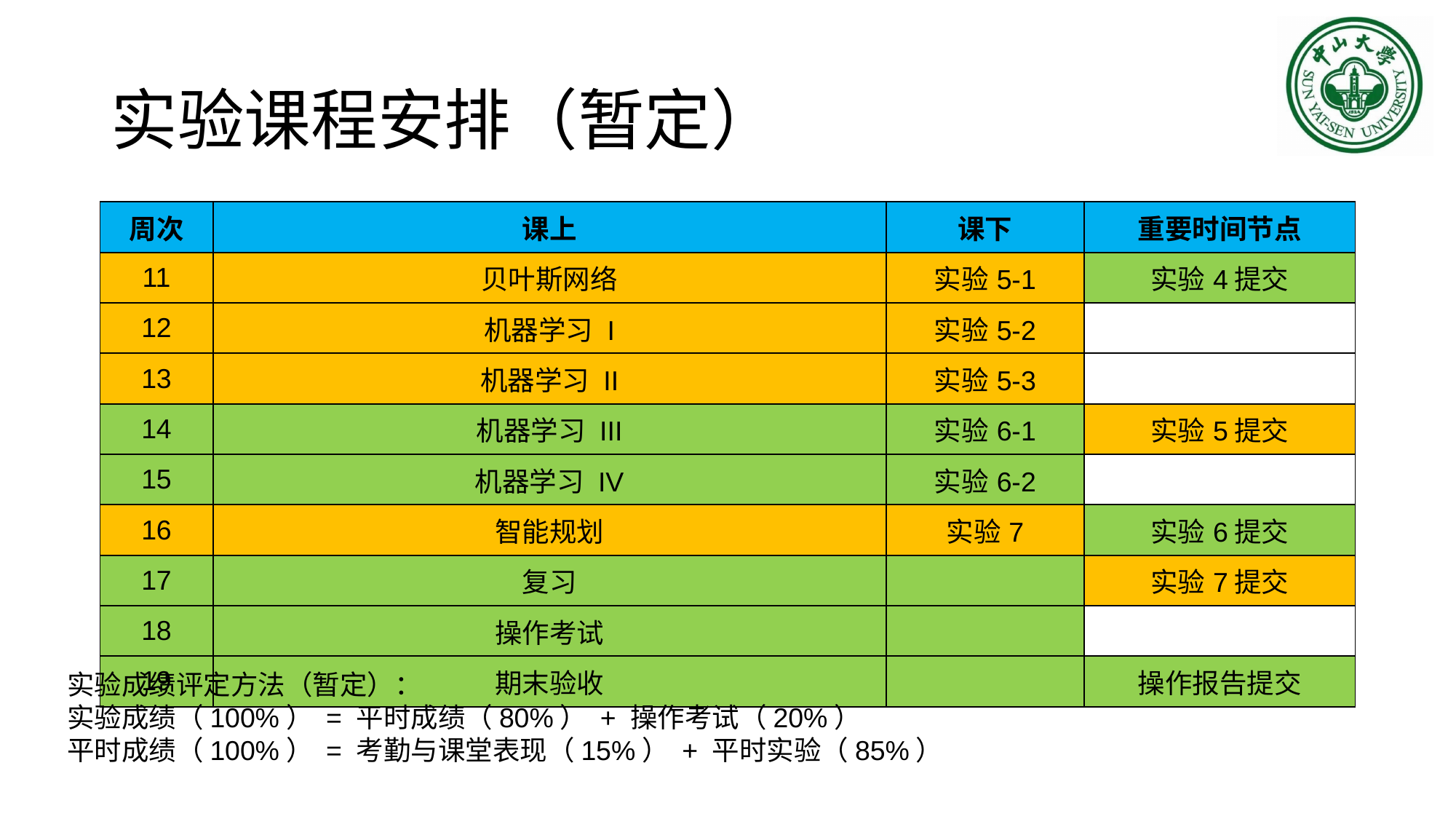

# 实验课程安排（暂定）
| 周次 | 课上 | 课下 | 重要时间节点 |
| --- | --- | --- | --- |
| 11 | 贝叶斯网络 | 实验5-1 | 实验4提交 |
| 12 | 机器学习 I | 实验5-2 |  |
| 13 | 机器学习 II | 实验5-3 |  |
| 14 | 机器学习 III | 实验6-1 | 实验5提交 |
| 15 | 机器学习 IV | 实验6-2 |  |
| 16 | 智能规划 | 实验7 | 实验6提交 |
| 17 | 复习 |  | 实验7提交 |
| 18 | 操作考试 |  |  |
| 19 | 期末验收 |  | 操作报告提交 |
实验成绩评定方法（暂定）：
实验成绩（100%） = 平时成绩（80%） + 操作考试（20%）
平时成绩（100%） = 考勤与课堂表现（15%） + 平时实验（85%）